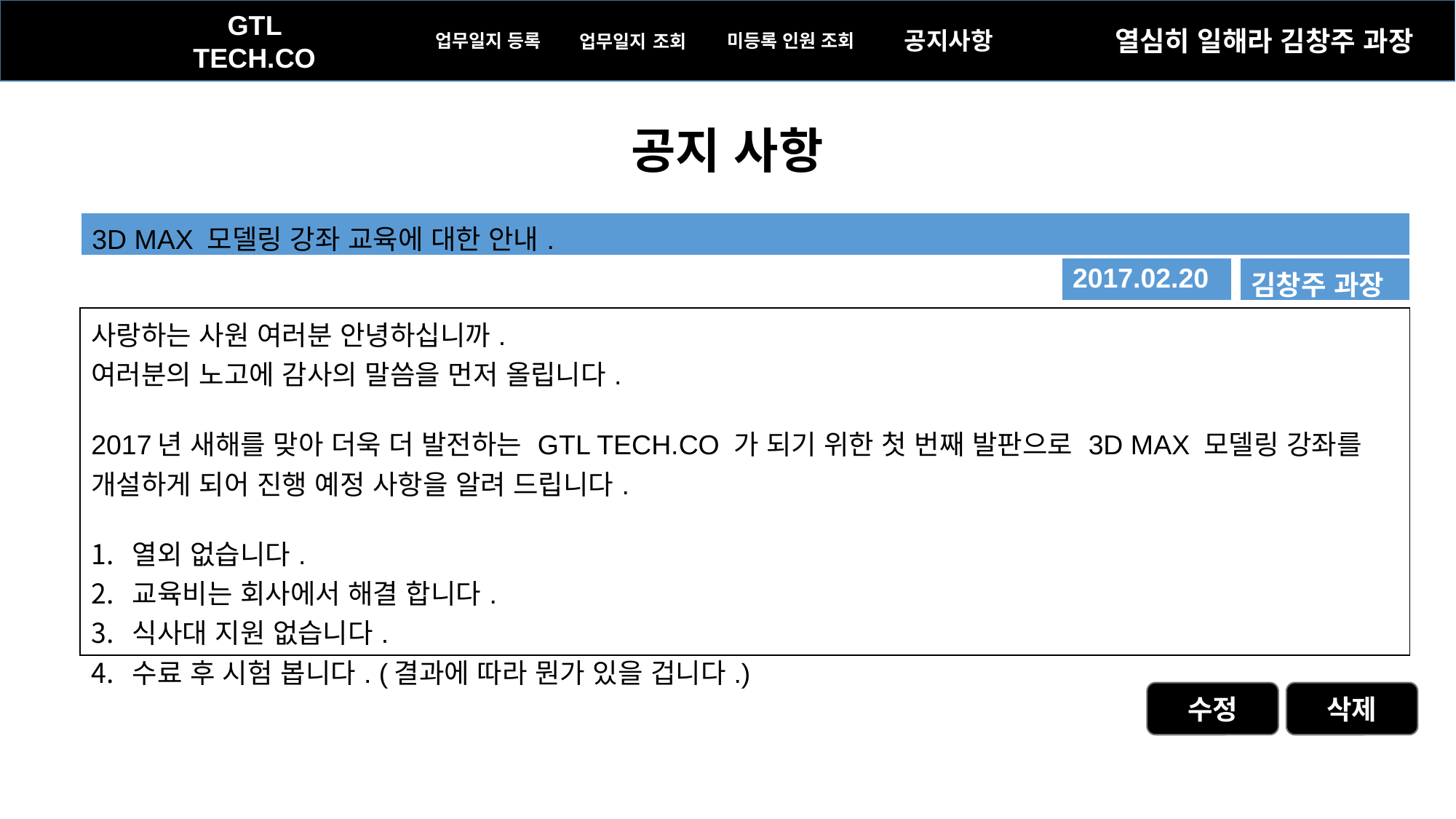

GTL TECH.CO
업무일지 조회
열심히 일해라 김창주 과장
업무일지 등록
미등록 인원 조회
공지사항
공지 사항
| 3D MAX 모델링 강좌 교육에 대한 안내. |
| --- |
| 2017.02.20 |
| --- |
| 김창주 과장 |
| --- |
| 사랑하는 사원 여러분 안녕하십니까. 여러분의 노고에 감사의 말씀을 먼저 올립니다. 2017년 새해를 맞아 더욱 더 발전하는 GTL TECH.CO 가 되기 위한 첫 번째 발판으로 3D MAX 모델링 강좌를 개설하게 되어 진행 예정 사항을 알려 드립니다. 열외 없습니다. 교육비는 회사에서 해결 합니다. 식사대 지원 없습니다. 수료 후 시험 봅니다. (결과에 따라 뭔가 있을 겁니다.) |
| --- |
수정
삭제